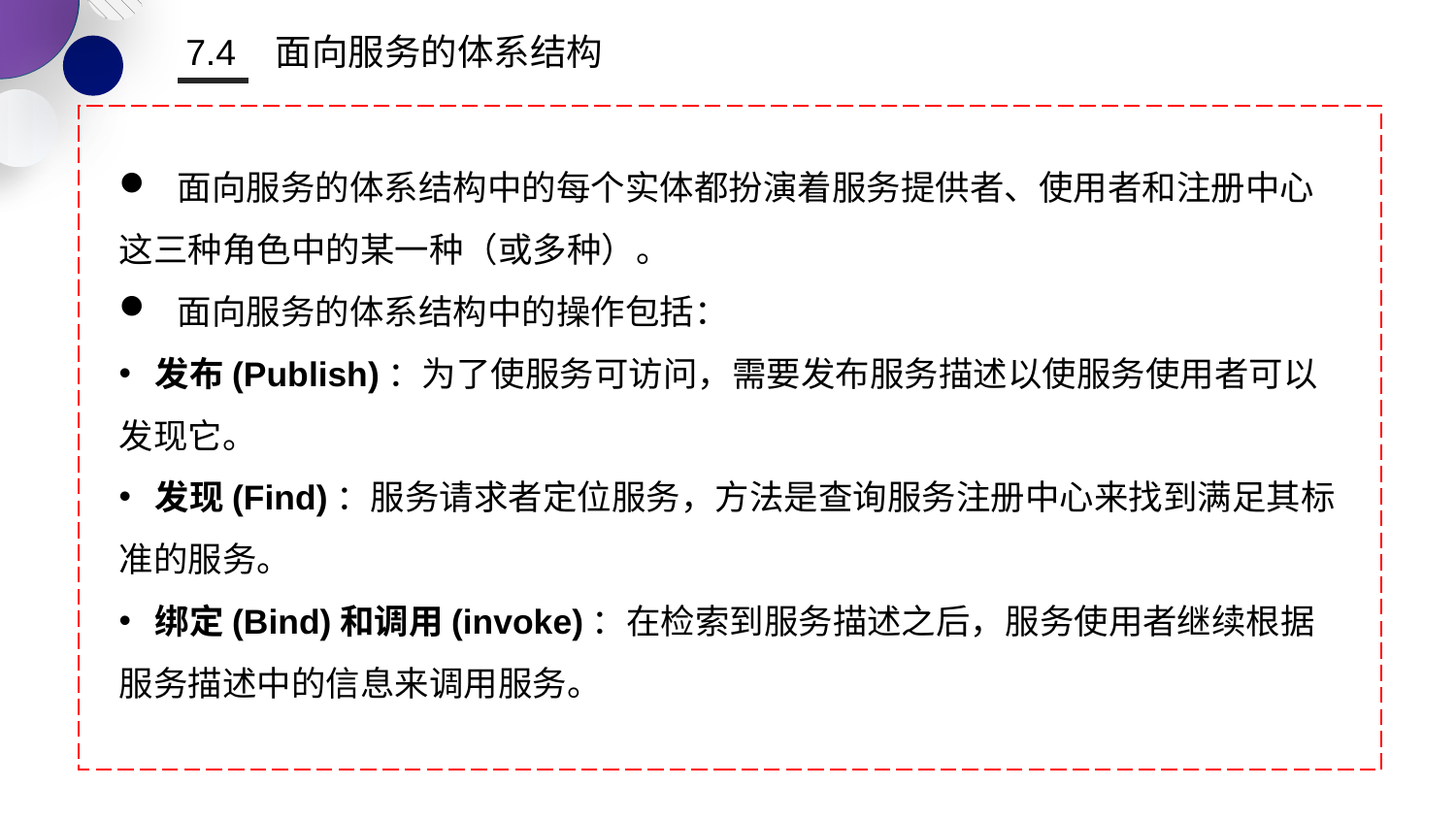

7.4   面向服务的体系结构

  面向服务的体系结构中的每个实体都扮演着服务提供者、使用者和注册中心这三种角色中的某一种（或多种）。
  面向服务的体系结构中的操作包括：
  发布(Publish)：为了使服务可访问，需要发布服务描述以使服务使用者可以发现它。
  发现(Find)：服务请求者定位服务，方法是查询服务注册中心来找到满足其标准的服务。
  绑定(Bind)和调用(invoke)：在检索到服务描述之后，服务使用者继续根据服务描述中的信息来调用服务。